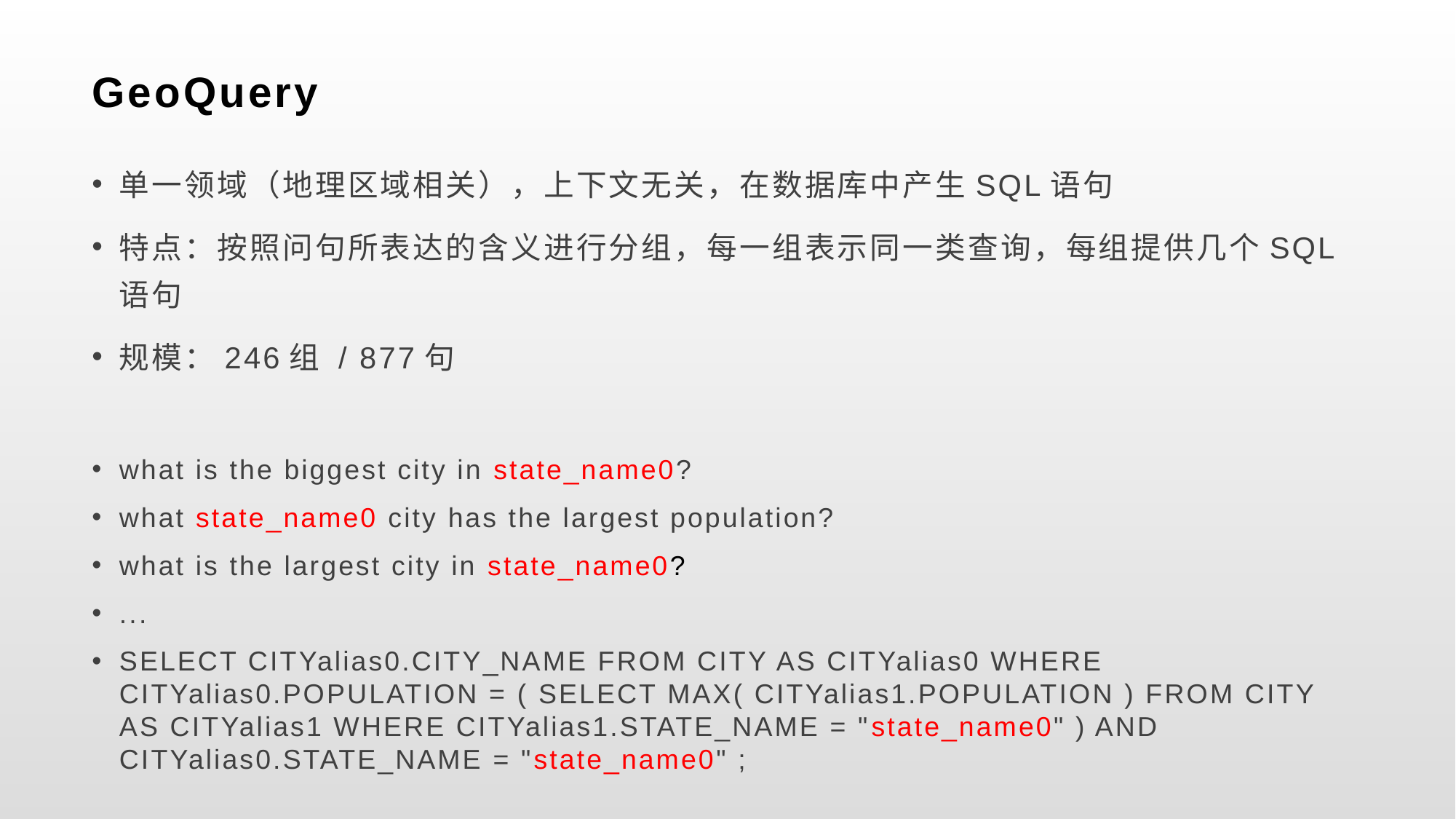

# GeoQuery
单一领域（地理区域相关），上下文无关，在数据库中产生SQL语句
特点：按照问句所表达的含义进行分组，每一组表示同一类查询，每组提供几个SQL语句
规模：246组 / 877句

what is the biggest city in state_name0?
what state_name0 city has the largest population?
what is the largest city in state_name0?
...
SELECT CITYalias0.CITY_NAME FROM CITY AS CITYalias0 WHERE CITYalias0.POPULATION = ( SELECT MAX( CITYalias1.POPULATION ) FROM CITY AS CITYalias1 WHERE CITYalias1.STATE_NAME = "state_name0" ) AND CITYalias0.STATE_NAME = "state_name0" ;